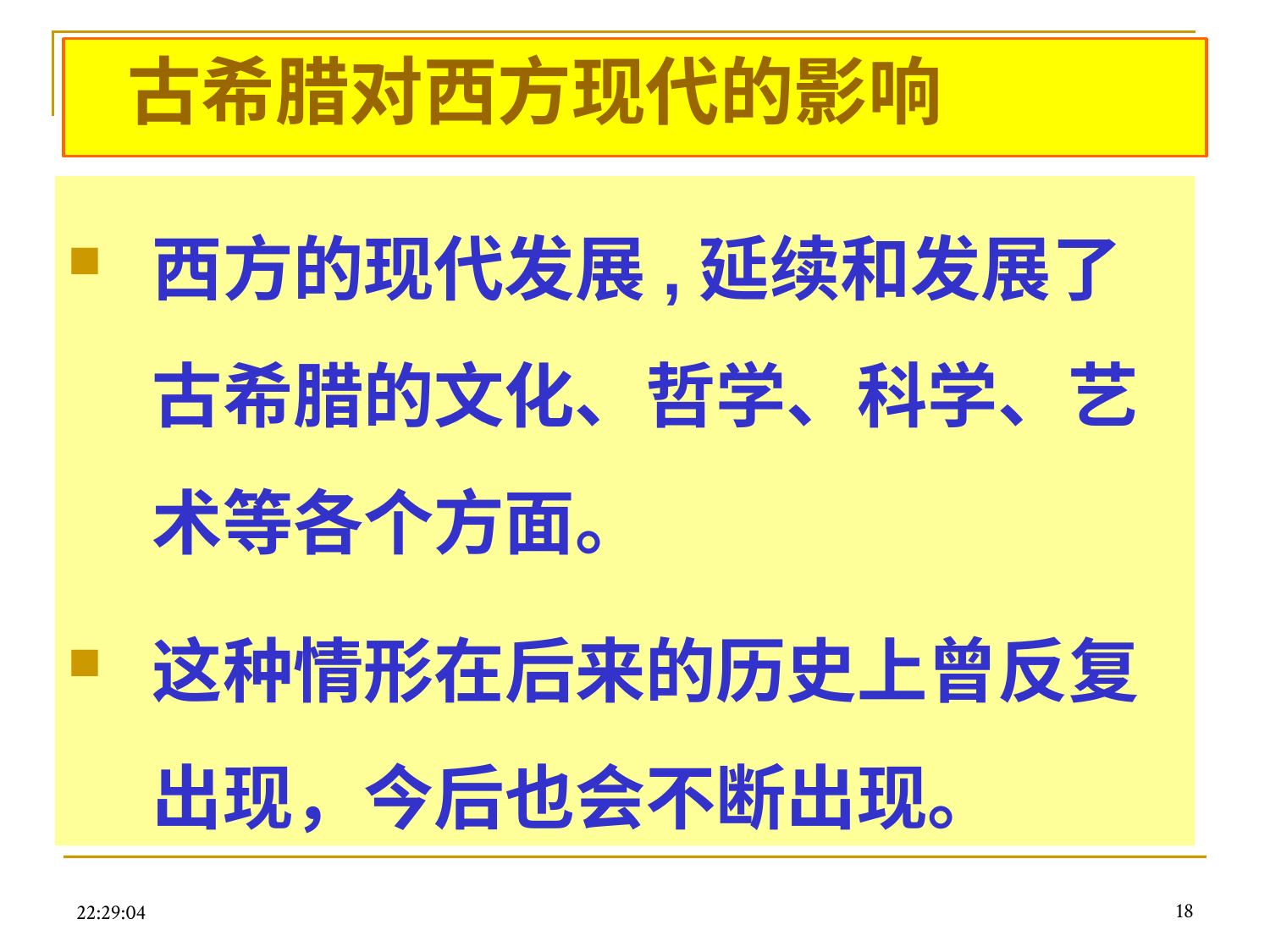

# 古希腊对西方现代的影响
西方的现代发展,延续和发展了古希腊的文化、哲学、科学、艺术等各个方面。
这种情形在后来的历史上曾反复出现，今后也会不断出现。
22:29:04
18